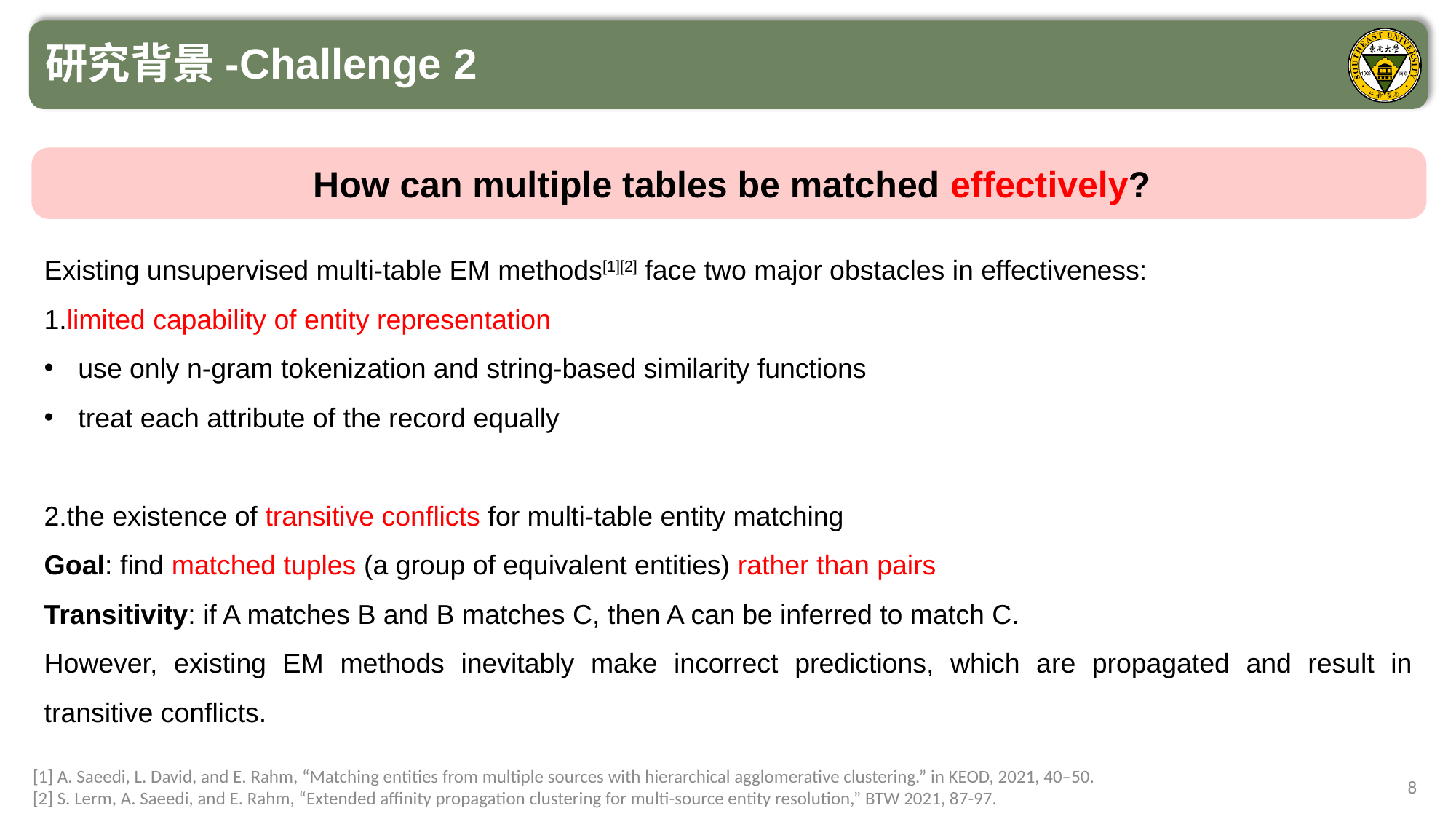

研究背景-Challenge 2

How can multiple tables be matched effectively?
Existing unsupervised multi-table EM methods[1][2] face two major obstacles in effectiveness:
1.limited capability of entity representation
use only n-gram tokenization and string-based similarity functions
treat each attribute of the record equally

2.the existence of transitive conflicts for multi-table entity matching
Goal: find matched tuples (a group of equivalent entities) rather than pairs
Transitivity: if A matches B and B matches C, then A can be inferred to match C.
However, existing EM methods inevitably make incorrect predictions, which are propagated and result in transitive conflicts.

[1] A. Saeedi, L. David, and E. Rahm, “Matching entities from multiple sources with hierarchical agglomerative clustering.” in KEOD, 2021, 40–50.
[2] S. Lerm, A. Saeedi, and E. Rahm, “Extended affinity propagation clustering for multi-source entity resolution,” BTW 2021, 87-97.
8